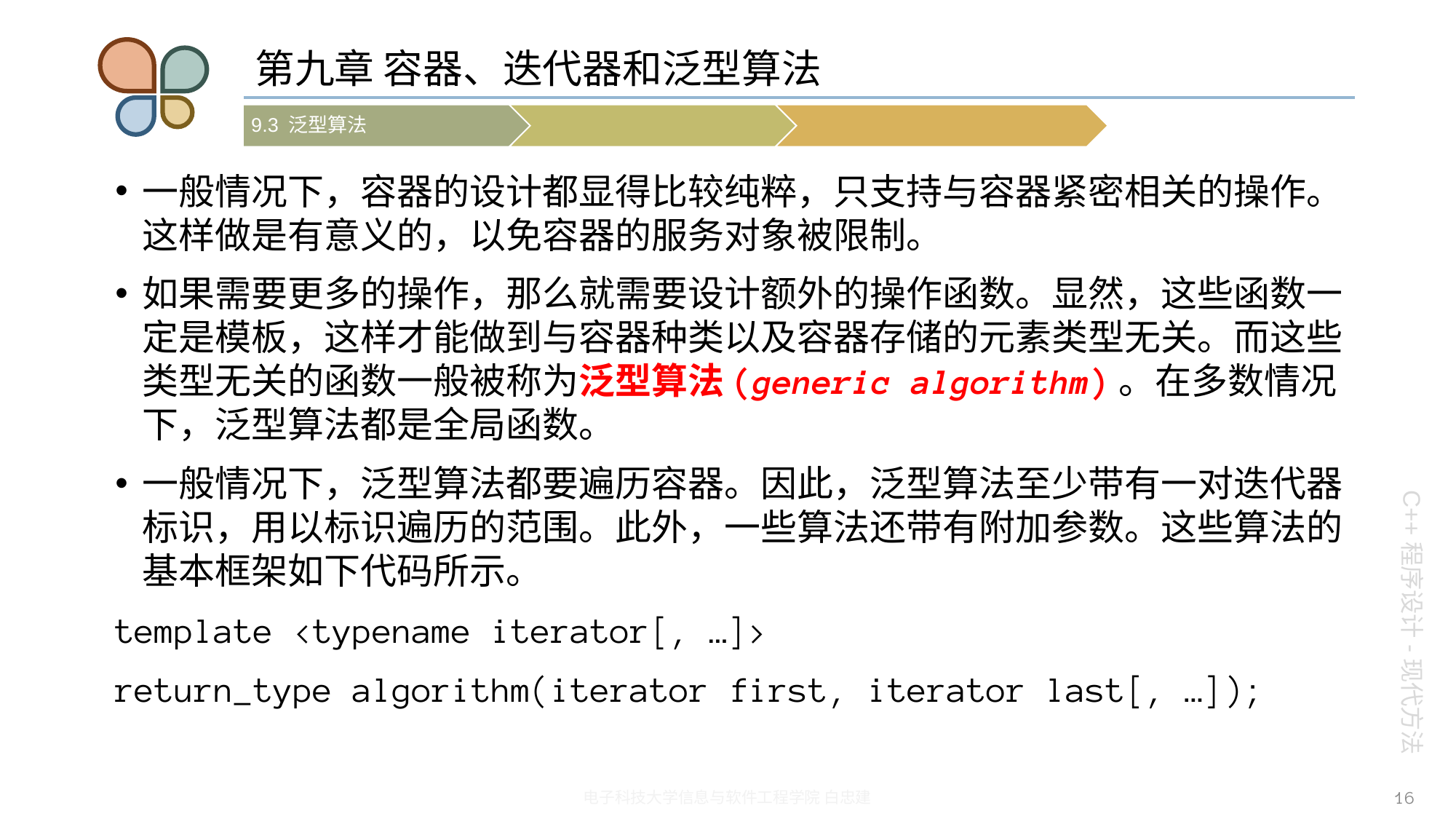

# 第九章 容器、迭代器和泛型算法
9.3 泛型算法

一般情况下，容器的设计都显得比较纯粹，只支持与容器紧密相关的操作。这样做是有意义的，以免容器的服务对象被限制。
如果需要更多的操作，那么就需要设计额外的操作函数。显然，这些函数一定是模板，这样才能做到与容器种类以及容器存储的元素类型无关。而这些类型无关的函数一般被称为泛型算法(generic algorithm)。在多数情况下，泛型算法都是全局函数。
一般情况下，泛型算法都要遍历容器。因此，泛型算法至少带有一对迭代器标识，用以标识遍历的范围。此外，一些算法还带有附加参数。这些算法的基本框架如下代码所示。
template <typename iterator[, …]>
return_type algorithm(iterator first, iterator last[, …]);

16